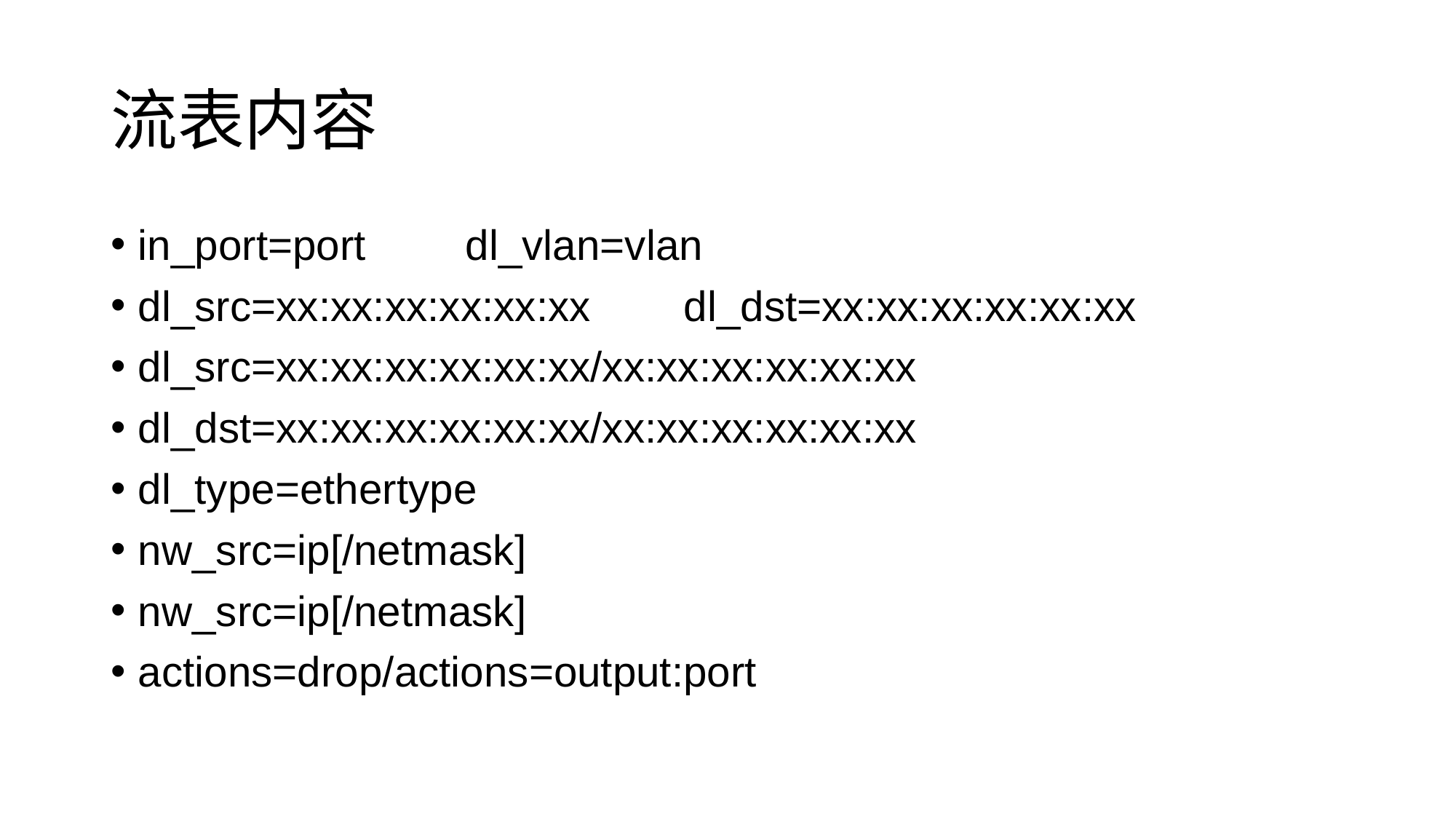

# 流表内容
in_port=port	dl_vlan=vlan
dl_src=xx:xx:xx:xx:xx:xx 	dl_dst=xx:xx:xx:xx:xx:xx
dl_src=xx:xx:xx:xx:xx:xx/xx:xx:xx:xx:xx:xx
dl_dst=xx:xx:xx:xx:xx:xx/xx:xx:xx:xx:xx:xx
dl_type=ethertype
nw_src=ip[/netmask]
nw_src=ip[/netmask]
actions=drop/actions=output:port